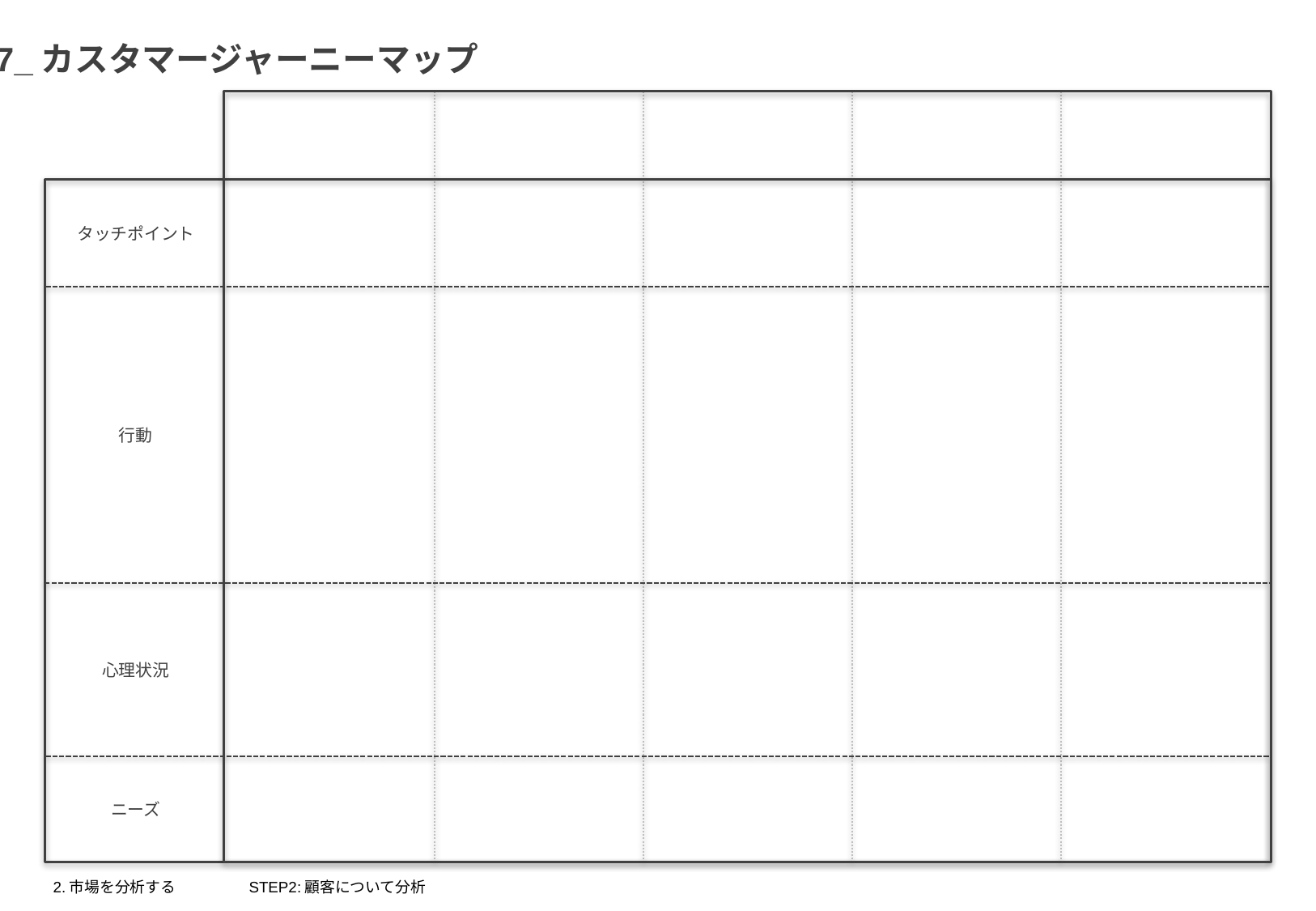

17_カスタマージャーニーマップ

タッチポイント
行動
心理状況
ニーズ
2.市場を分析する
STEP2:顧客について分析